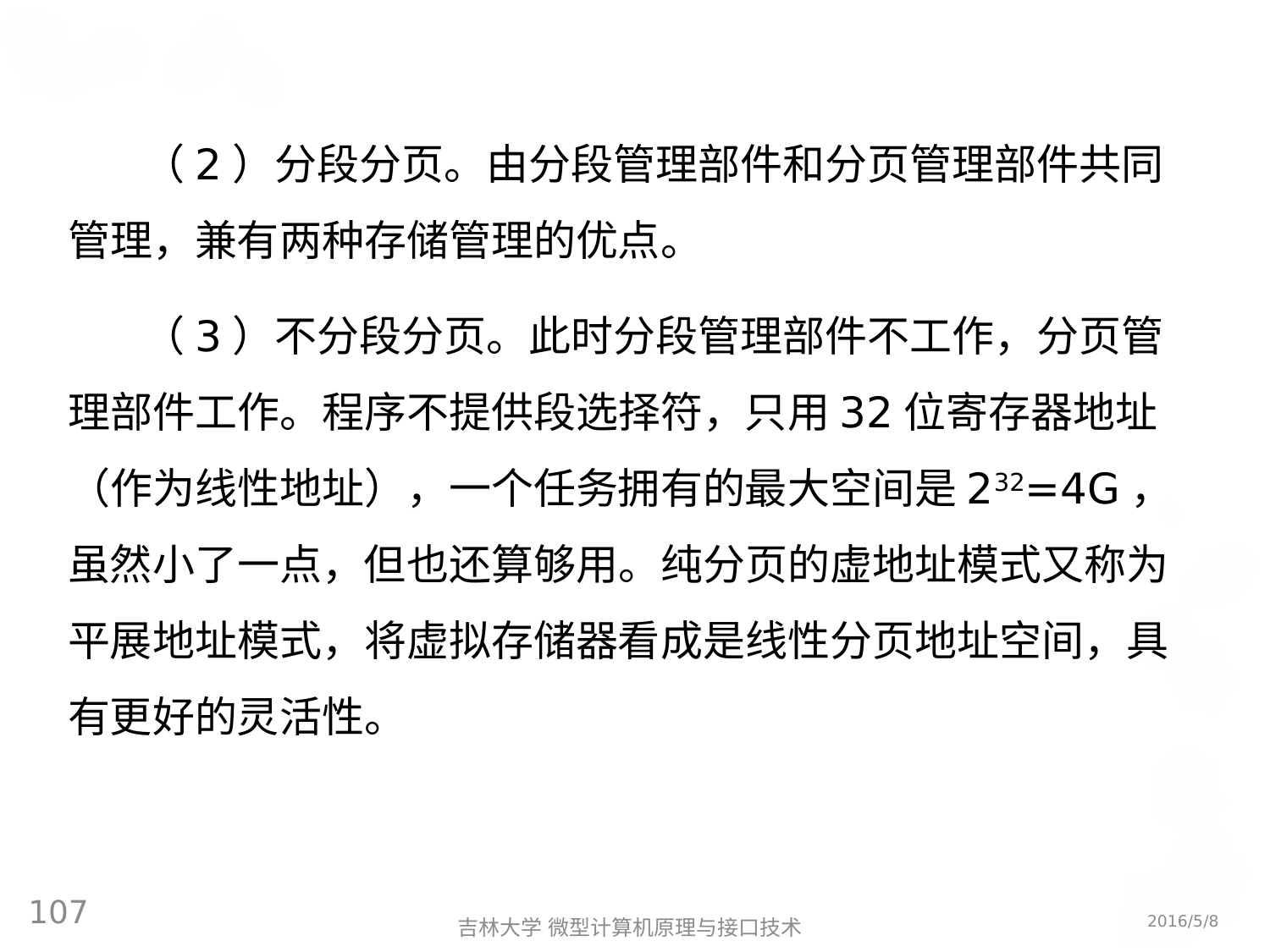

（2）分段分页。由分段管理部件和分页管理部件共同管理，兼有两种存储管理的优点。
（3）不分段分页。此时分段管理部件不工作，分页管理部件工作。程序不提供段选择符，只用32位寄存器地址（作为线性地址），一个任务拥有的最大空间是232=4G，虽然小了一点，但也还算够用。纯分页的虚地址模式又称为平展地址模式，将虚拟存储器看成是线性分页地址空间，具有更好的灵活性。

107
2016/5/8
吉林大学 微型计算机原理与接口技术